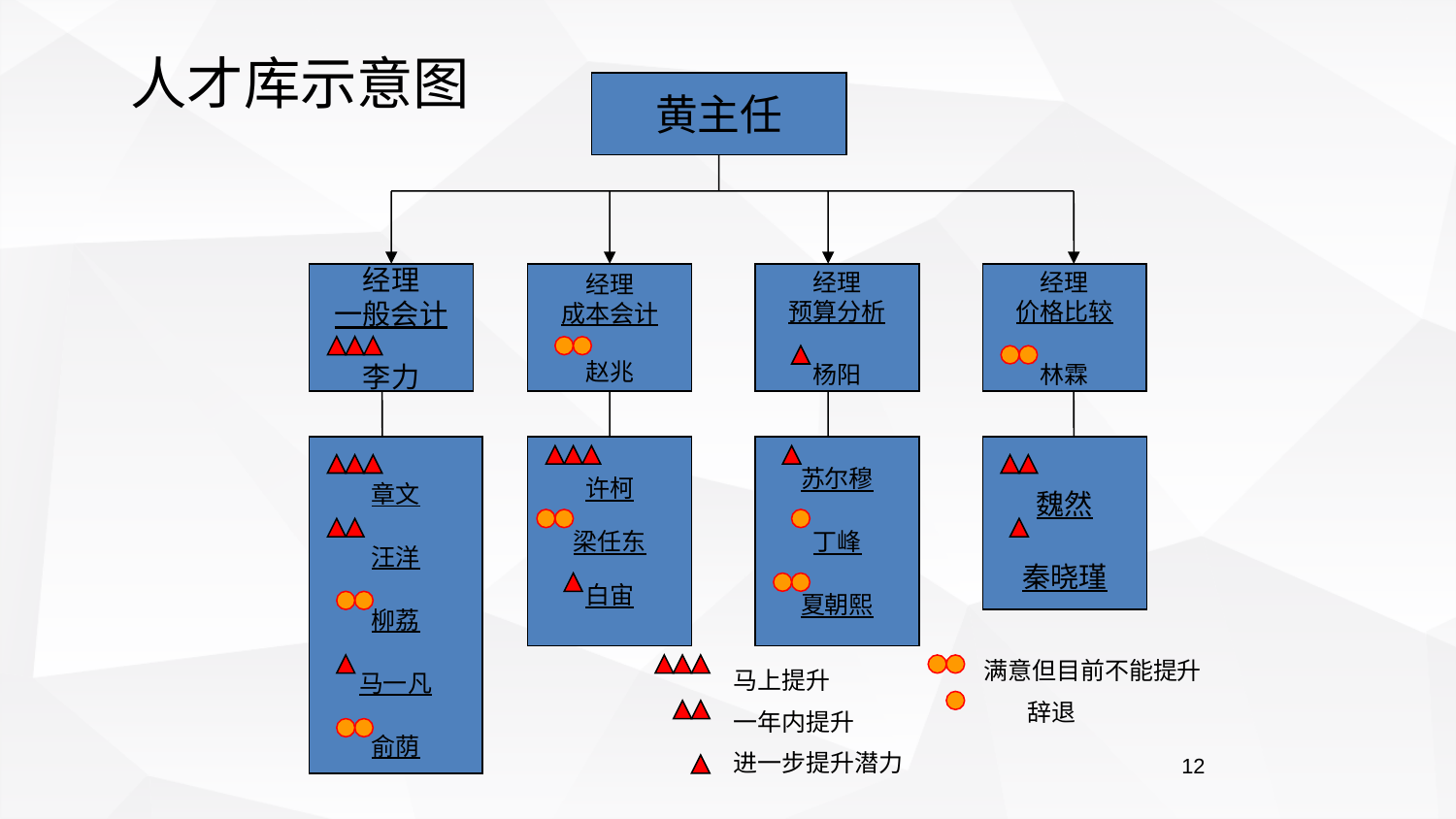

# 人才库示意图
黄主任

经理
一般会计

李力
经理
成本会计

赵兆
经理
预算分析

杨阳
经理
价格比较

林霖

章文

汪洋

柳荔

马一凡

俞荫
许柯

梁任东

白宙
苏尔穆

丁峰

夏朝熙

魏然

秦晓瑾

        满意但目前不能提升
        辞退

马上提升
一年内提升
进一步提升潜力

12